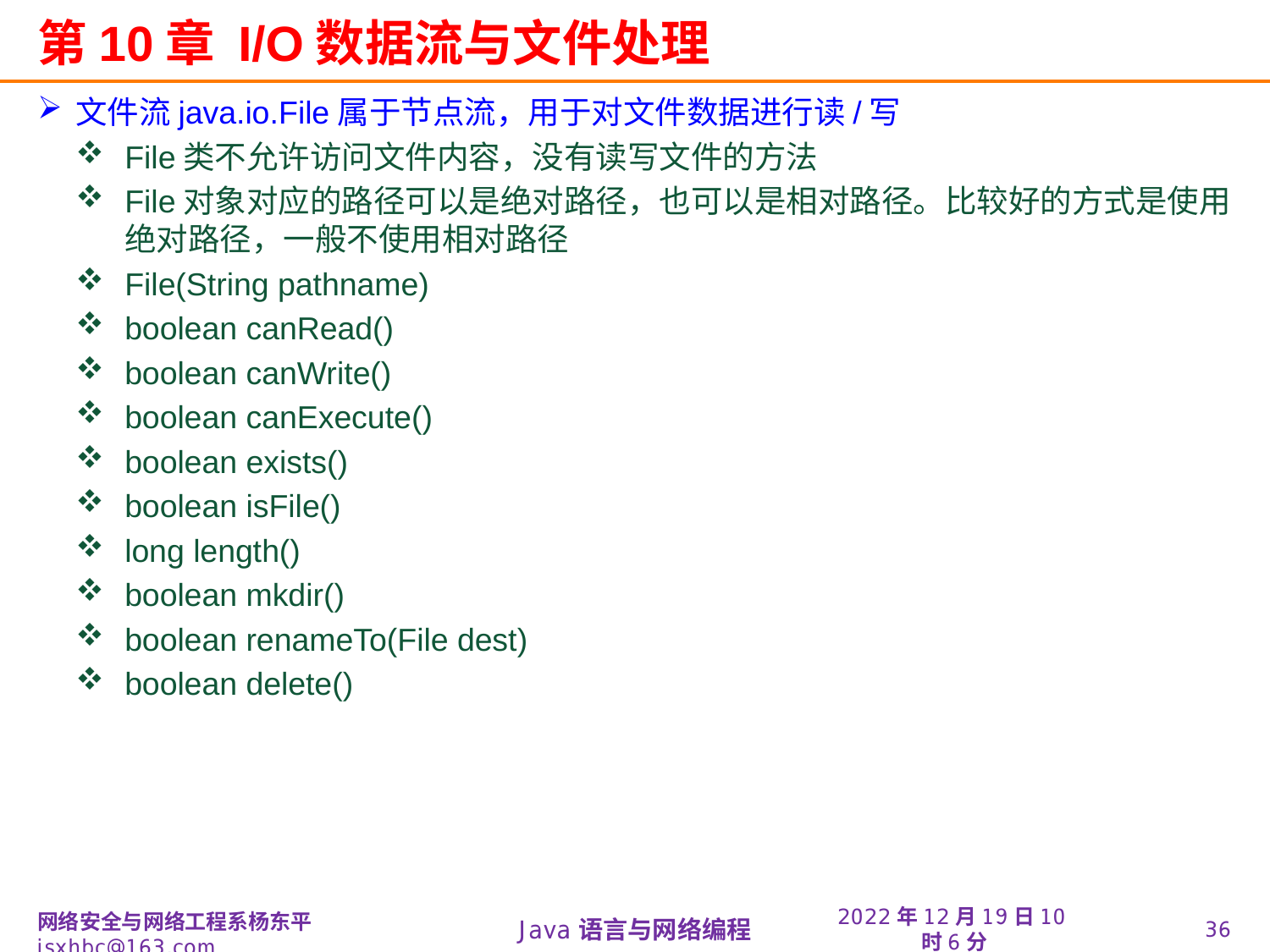

# 第10章 I/O数据流与文件处理
文件流java.io.File属于节点流，用于对文件数据进行读/写
File类不允许访问文件内容，没有读写文件的方法
File对象对应的路径可以是绝对路径，也可以是相对路径。比较好的方式是使用绝对路径，一般不使用相对路径
File(String pathname)
boolean canRead()
boolean canWrite()
boolean canExecute()
boolean exists()
boolean isFile()
long length()
boolean mkdir()
boolean renameTo(File dest)
boolean delete()